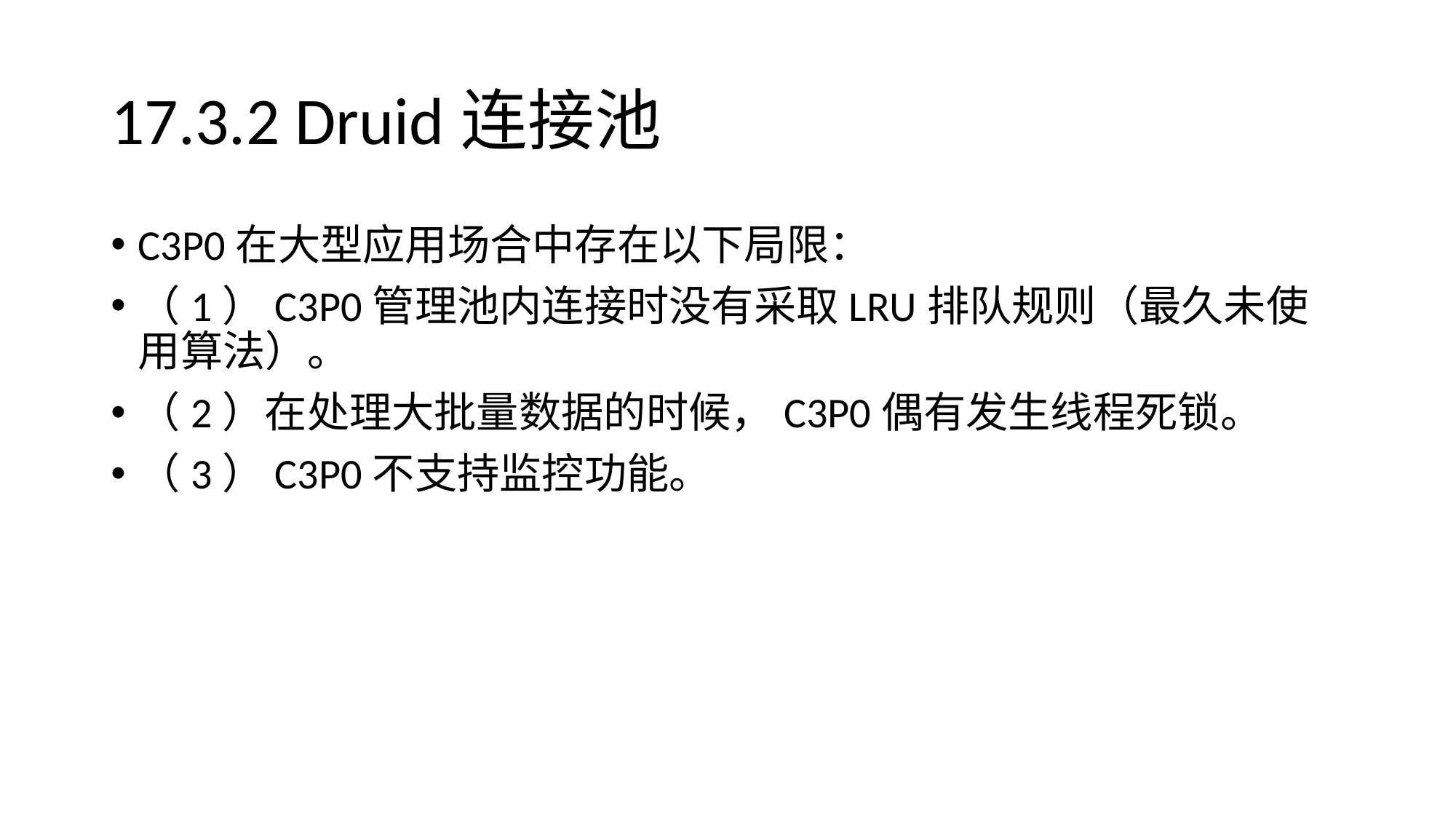

# 17.3.2 Druid连接池
C3P0在大型应用场合中存在以下局限：
（1）C3P0管理池内连接时没有采取LRU排队规则（最久未使用算法）。
（2）在处理大批量数据的时候，C3P0偶有发生线程死锁。
（3）C3P0不支持监控功能。